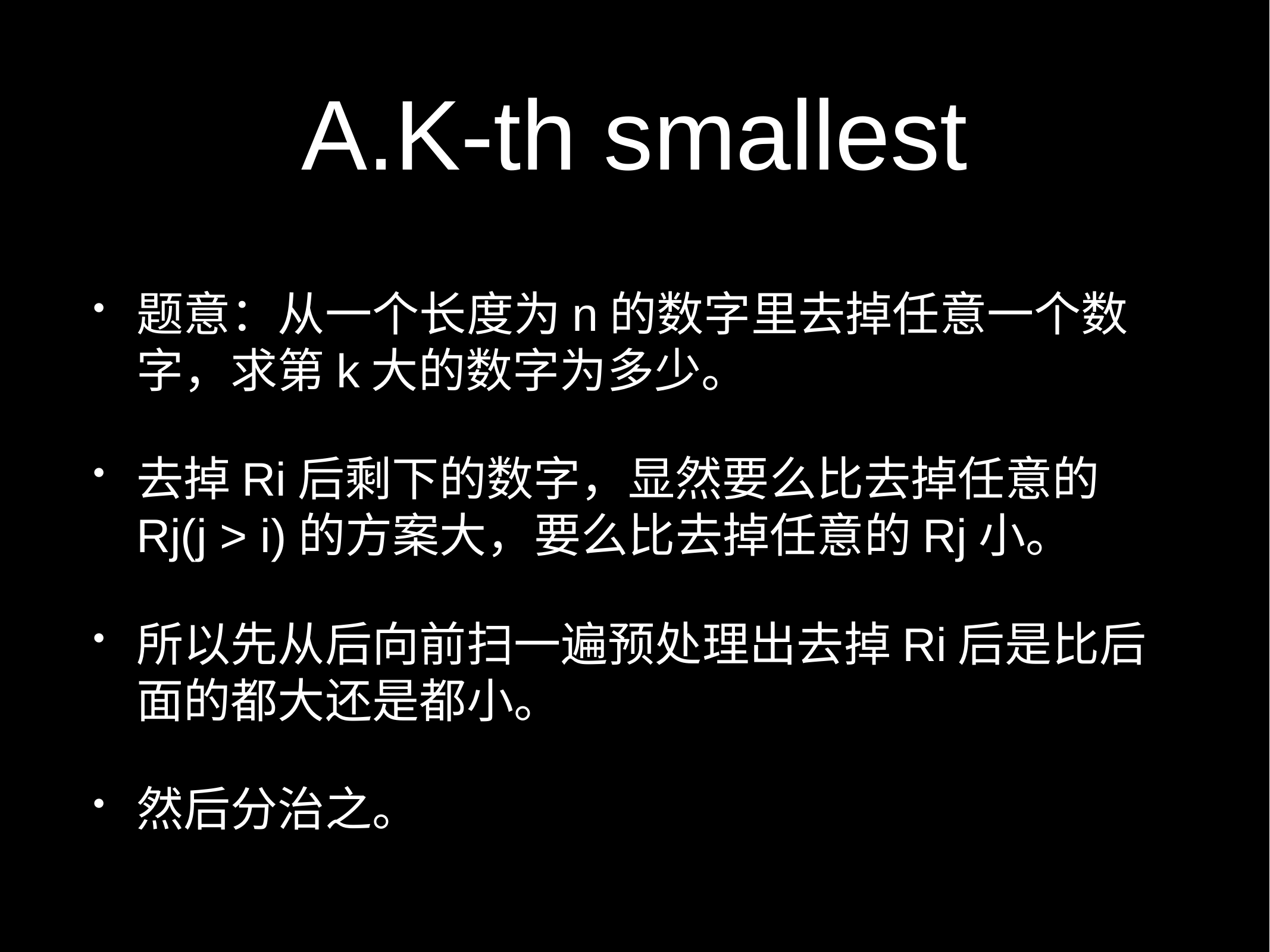

# A.K-th smallest
题意：从一个长度为n的数字里去掉任意一个数字，求第k大的数字为多少。
去掉Ri后剩下的数字，显然要么比去掉任意的Rj(j > i)的方案大，要么比去掉任意的Rj小。
所以先从后向前扫一遍预处理出去掉Ri后是比后面的都大还是都小。
然后分治之。